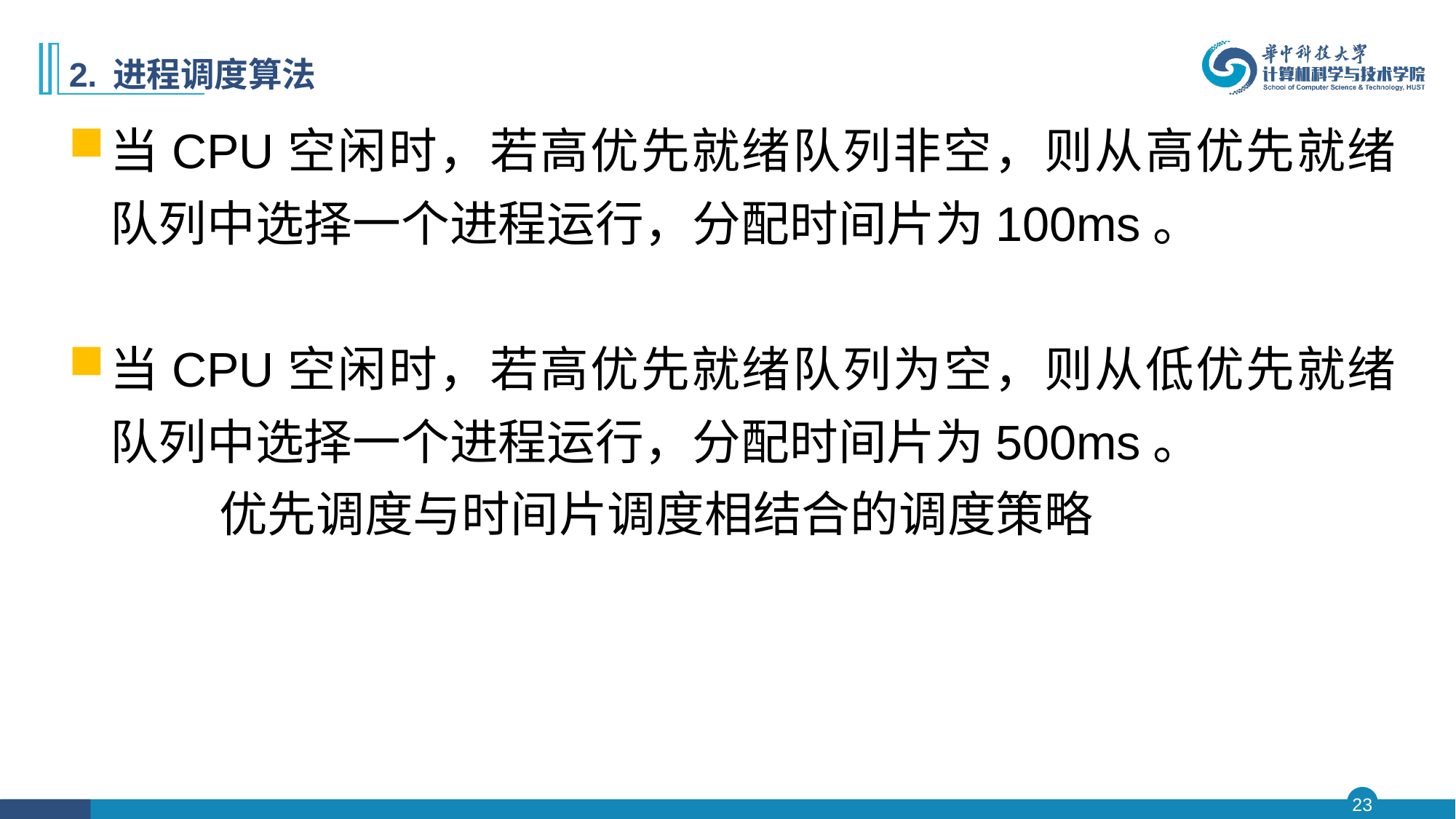

# 2. 进程调度算法
当CPU空闲时，若高优先就绪队列非空，则从高优先就绪队列中选择一个进程运行，分配时间片为100ms。

当CPU空闲时，若高优先就绪队列为空，则从低优先就绪队列中选择一个进程运行，分配时间片为500ms。
		优先调度与时间片调度相结合的调度策略